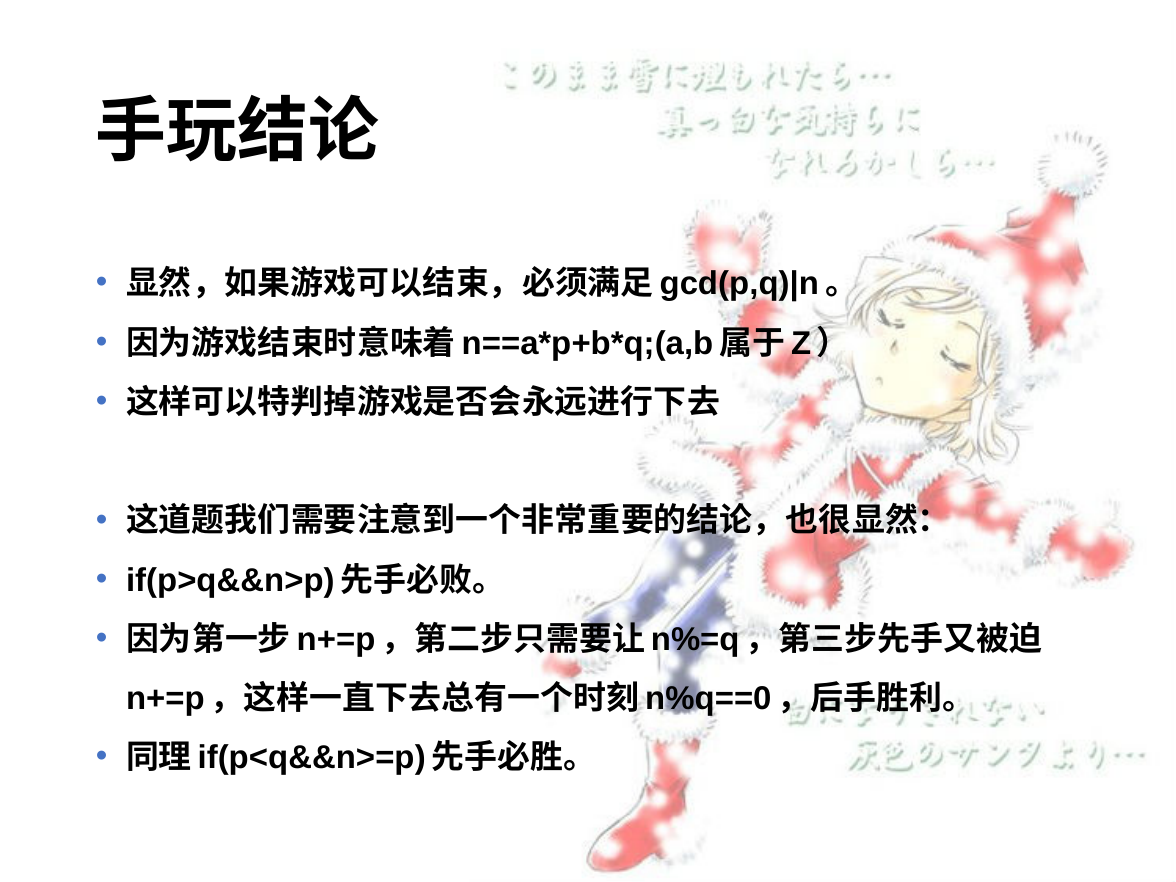

# 手玩结论
显然，如果游戏可以结束，必须满足gcd(p,q)|n。
因为游戏结束时意味着n==a*p+b*q;(a,b属于Z）
这样可以特判掉游戏是否会永远进行下去

这道题我们需要注意到一个非常重要的结论，也很显然：
if(p>q&&n>p)先手必败。
因为第一步n+=p，第二步只需要让n%=q，第三步先手又被迫n+=p，这样一直下去总有一个时刻n%q==0，后手胜利。
同理if(p<q&&n>=p)先手必胜。